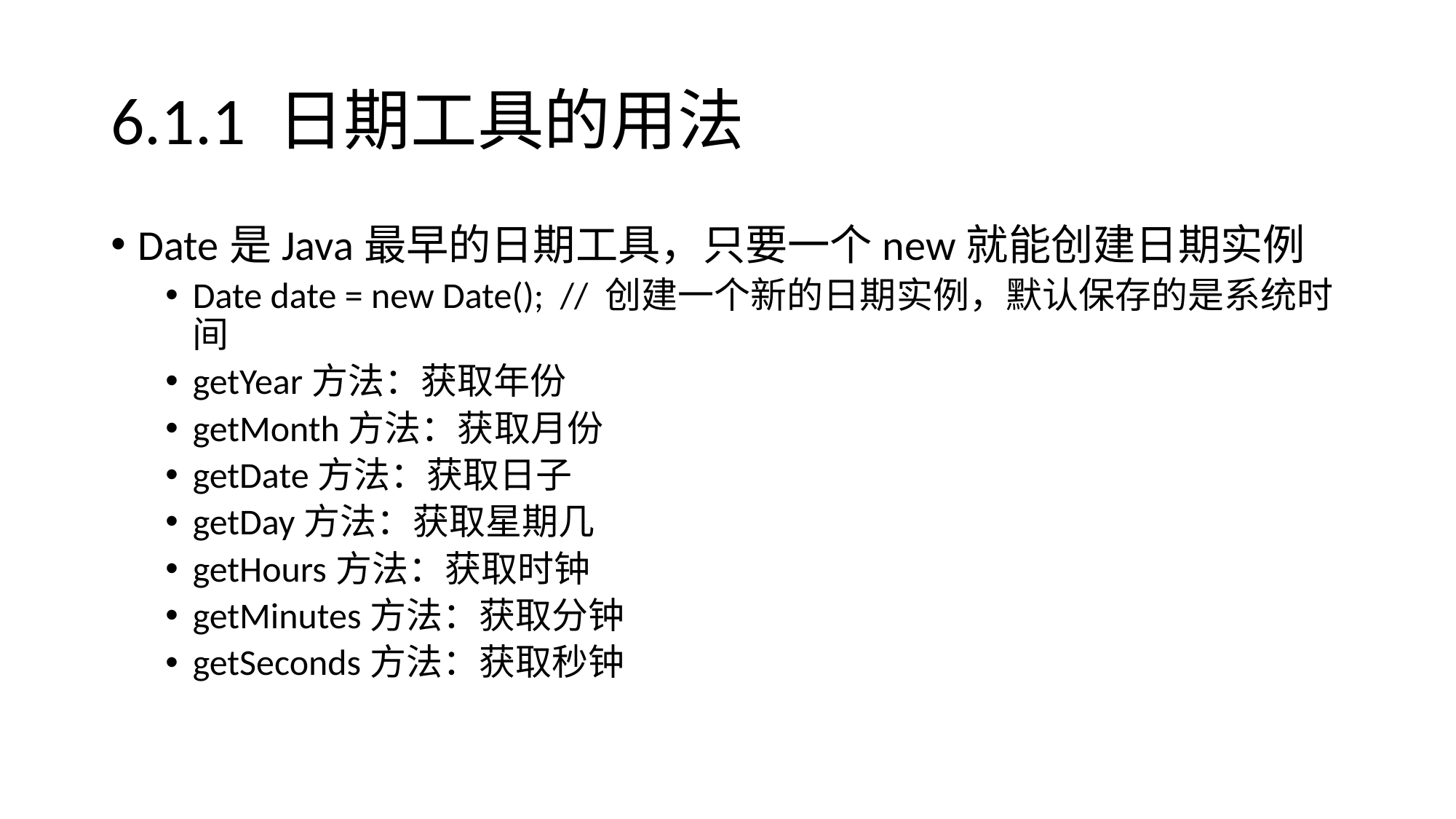

# 6.1.1 日期工具的用法
Date是Java最早的日期工具，只要一个new就能创建日期实例
Date date = new Date();  // 创建一个新的日期实例，默认保存的是系统时间
getYear方法：获取年份
getMonth方法：获取月份
getDate方法：获取日子
getDay方法：获取星期几
getHours方法：获取时钟
getMinutes方法：获取分钟
getSeconds方法：获取秒钟